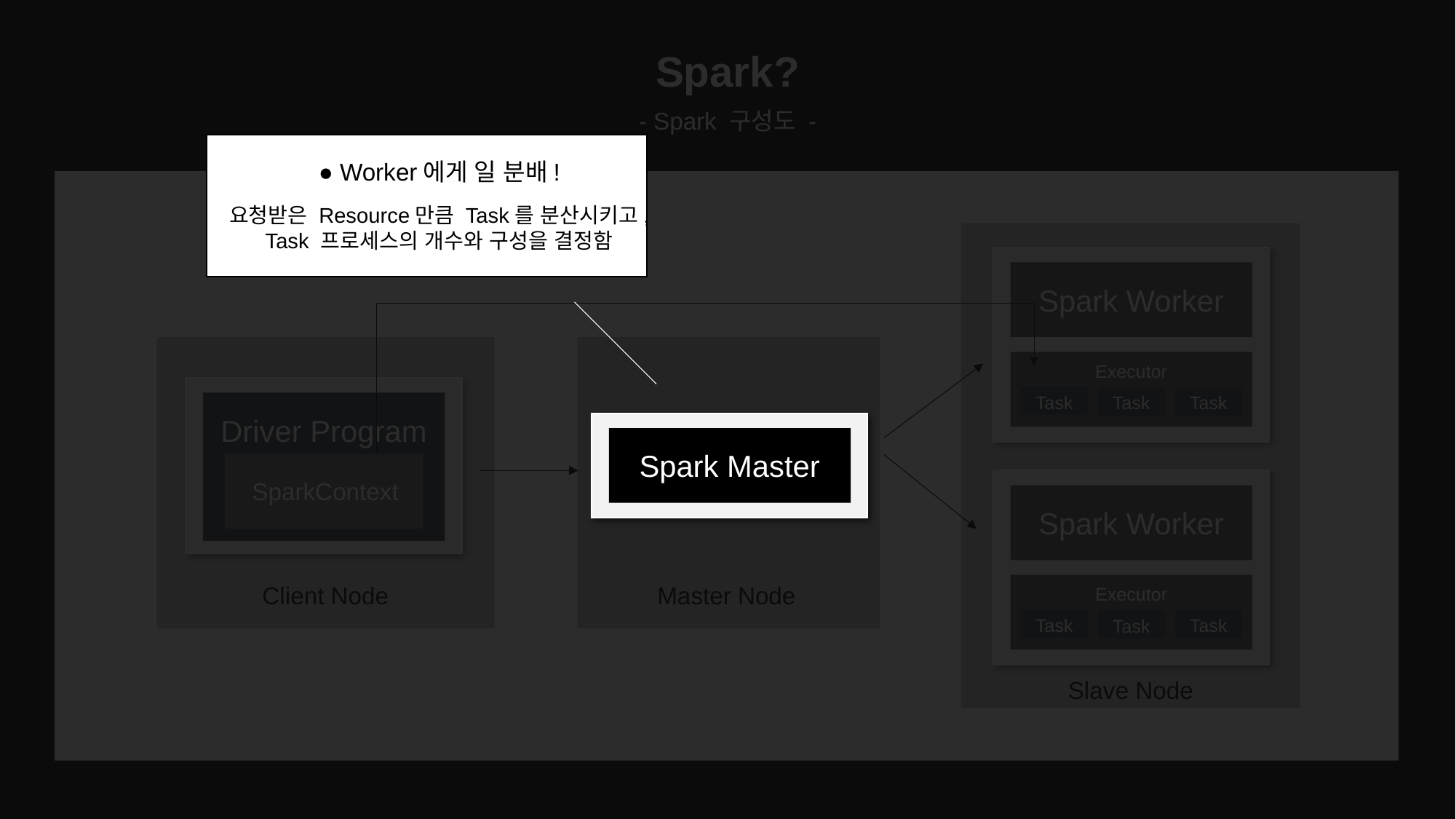

Spark?
- Spark 구성도 -

● Worker에게 일 분배!

요청받은 Resource만큼 Task를 분산시키고,
Task 프로세스의 개수와 구성을 결정함

Spark Worker

Executor
Task

Task

Task

Driver Program

SparkContext

Spark Master

Spark Master

Spark Worker

Executor
Task

Task

Task

Client Node
Master Node
Slave Node